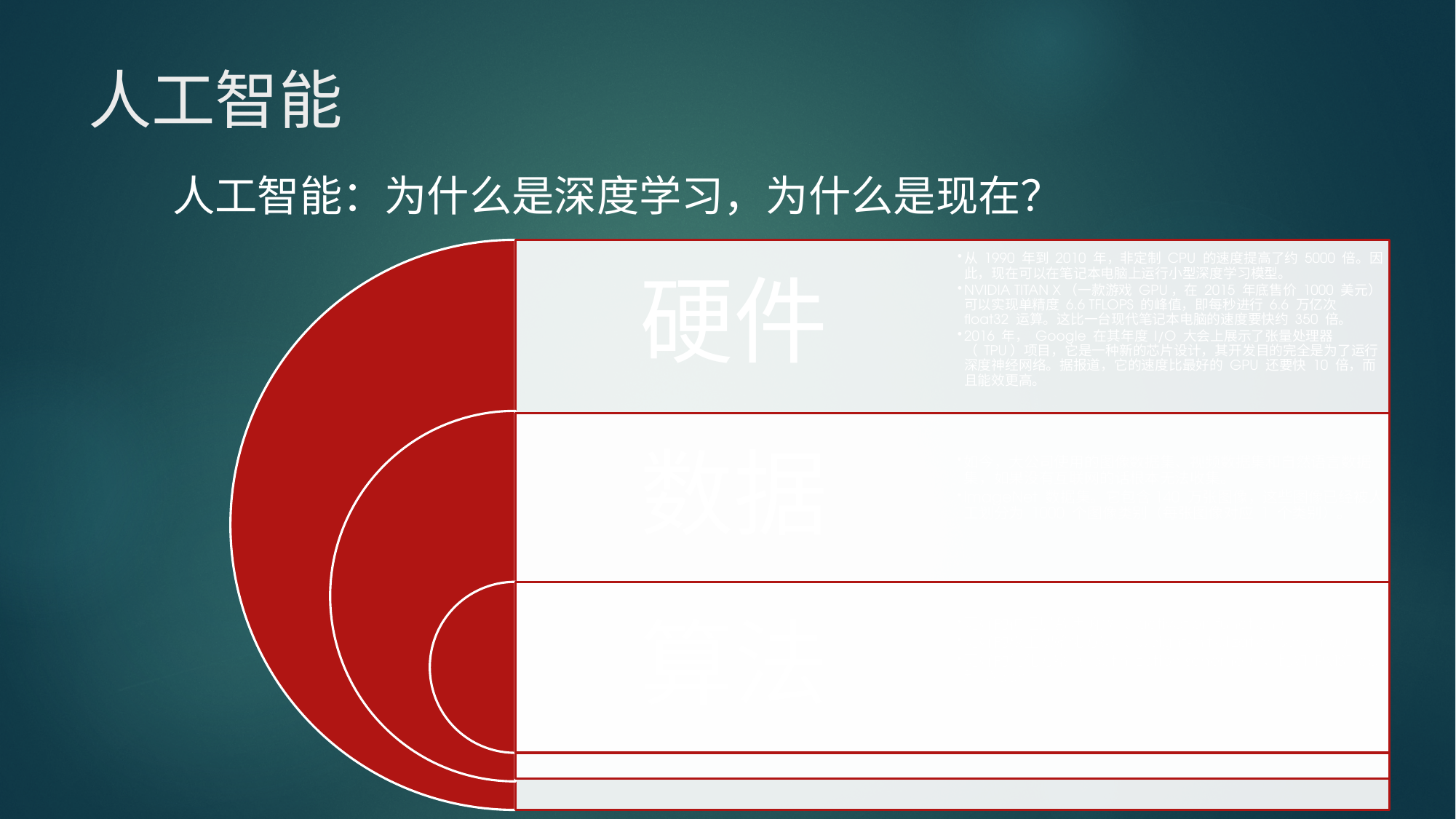

# 人工智能
人工智能：为什么是深度学习，为什么是现在？
硬件
数据
算法
从 1990 年到 2010 年，非定制 CPU 的速度提高了约 5000 倍。因此，现在可以在笔记本电脑上运行小型深度学习模型。
NVIDIA TITAN X（一款游戏 GPU，在 2015 年底售价 1000 美元）可以实现单精度 6.6 TFLOPS 的峰值，即每秒进行 6.6 万亿次 float32 运算。这比一台现代笔记本电脑的速度要快约 350 倍。
2016 年， Google 在其年度 I/O 大会上展示了张量处理器（ TPU）项目，它是一种新的芯片设计，其开发目的完全是为了运行深度神经网络。据报道，它的速度比最好的 GPU 还要快 10 倍，而且能效更高。
如今，大公司使用的图像数据集、视频数据集和自然语言数据集，如果没有互联网的话根本无法收集。
ImageNet 数据集。它包含140 万张图像，这些图像已经被人工划分为 1000 个图像类别（每张图像对应 1 个类别）。
更好的神经层激活函数（ activation function）。
更好的权重初始化方案（ weight-initialization scheme）
更好的优化方案（ optimization scheme），比如 RMSProp 和 Adam。